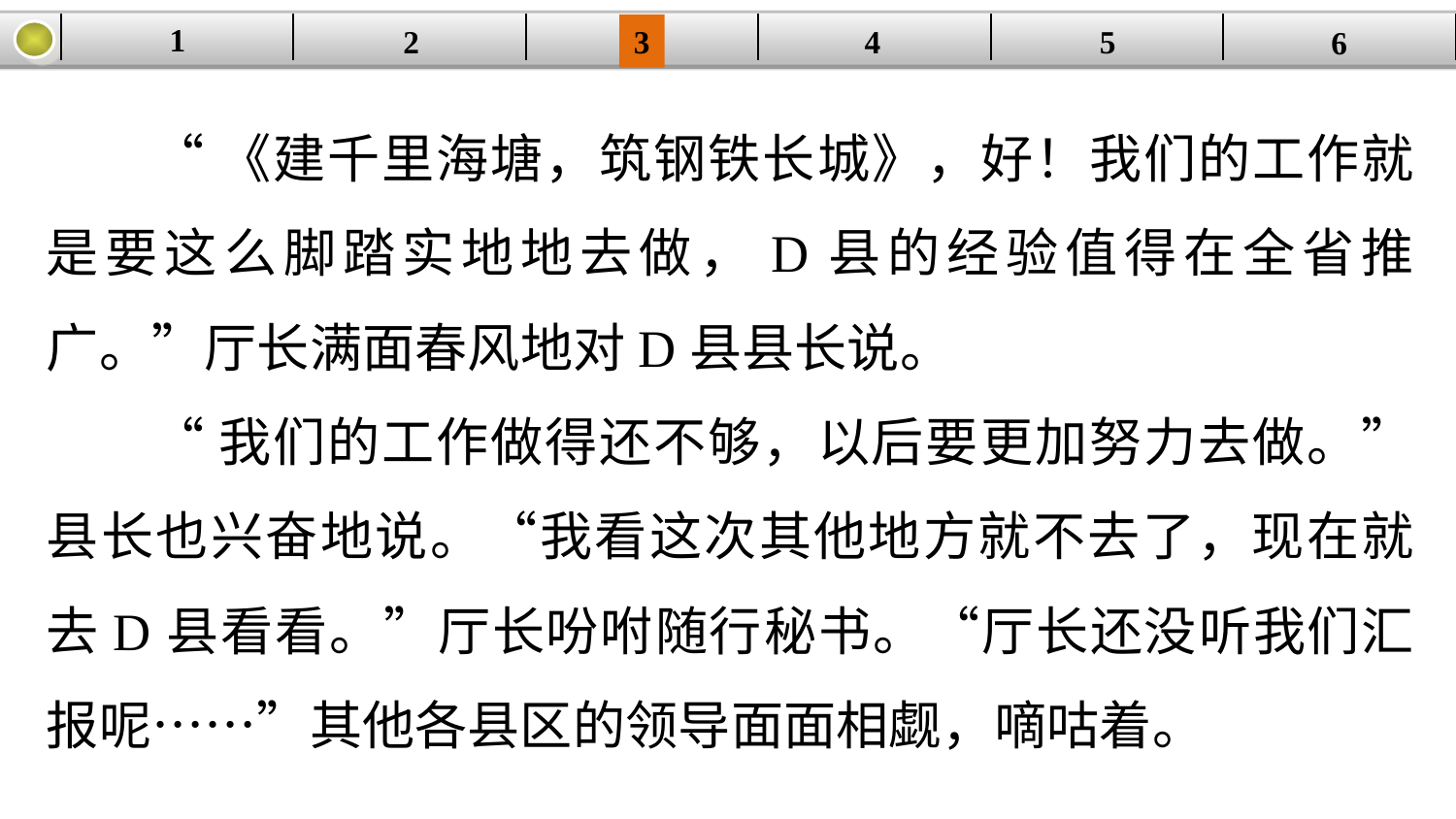

1
|  |  |  |  |  |  |
| --- | --- | --- | --- | --- | --- |
2
3
4
5
6

“《建千里海塘，筑钢铁长城》，好！我们的工作就是要这么脚踏实地地去做，D县的经验值得在全省推广。”厅长满面春风地对D县县长说。
“我们的工作做得还不够，以后要更加努力去做。”县长也兴奋地说。“我看这次其他地方就不去了，现在就去D县看看。”厅长吩咐随行秘书。“厅长还没听我们汇报呢……”其他各县区的领导面面相觑，嘀咕着。